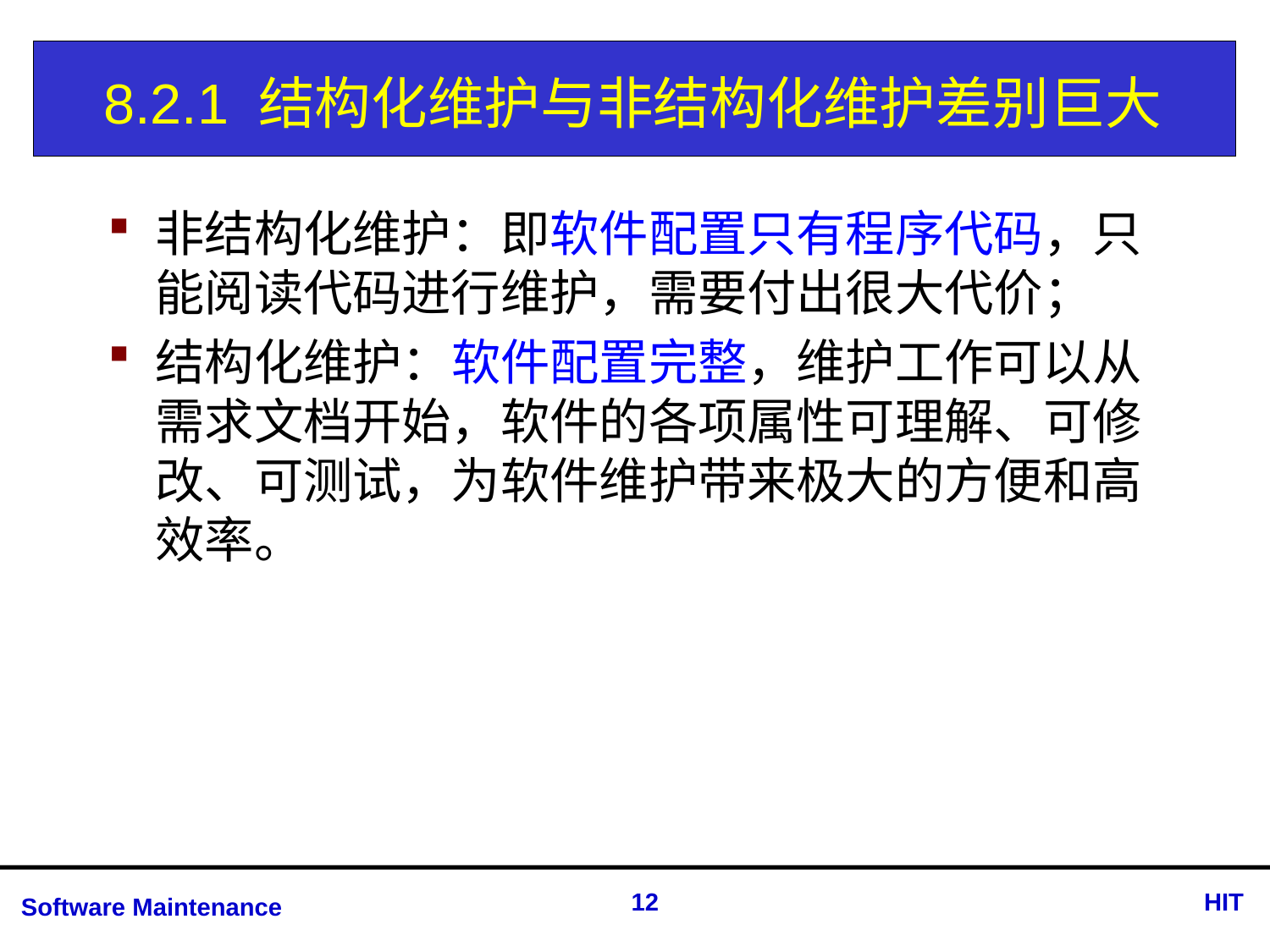

# 8.2.1 结构化维护与非结构化维护差别巨大
非结构化维护：即软件配置只有程序代码，只能阅读代码进行维护，需要付出很大代价；
结构化维护：软件配置完整，维护工作可以从需求文档开始，软件的各项属性可理解、可修改、可测试，为软件维护带来极大的方便和高效率。